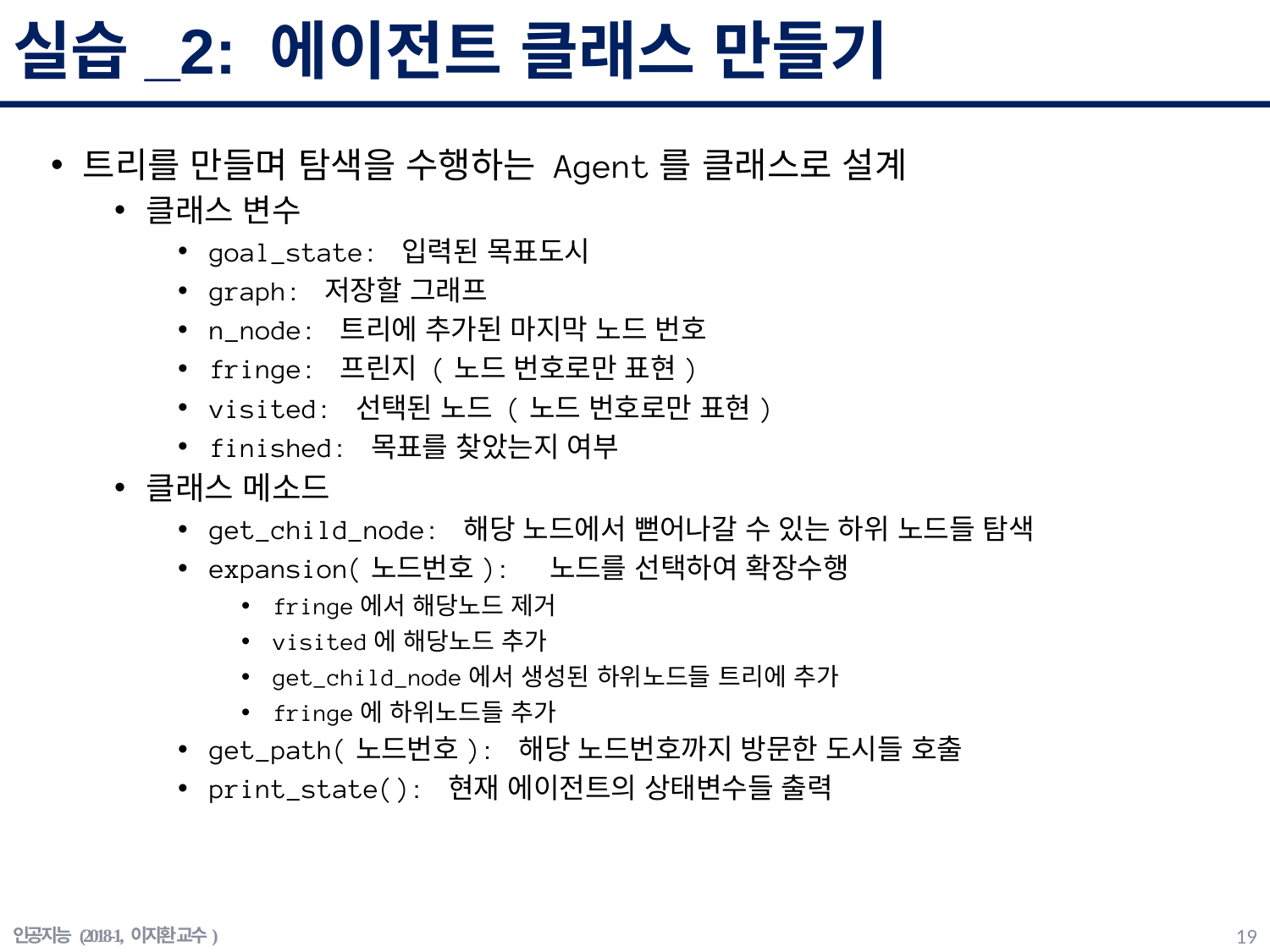

# 실습_2: 에이전트 클래스 만들기
트리를 만들며 탐색을 수행하는 Agent를 클래스로 설계
클래스 변수
goal_state: 입력된 목표도시
graph: 저장할 그래프
n_node: 트리에 추가된 마지막 노드 번호
fringe: 프린지 (노드 번호로만 표현)
visited: 선택된 노드 (노드 번호로만 표현)
finished: 목표를 찾았는지 여부
클래스 메소드
get_child_node: 해당 노드에서 뻗어나갈 수 있는 하위 노드들 탐색
expansion(노드번호):  노드를 선택하여 확장수행
fringe에서 해당노드 제거
visited에 해당노드 추가
get_child_node에서 생성된 하위노드들 트리에 추가
fringe에 하위노드들 추가
get_path(노드번호): 해당 노드번호까지 방문한 도시들 호출
print_state(): 현재 에이전트의 상태변수들 출력

인공지능 (2018-1, 이지환 교수)
19